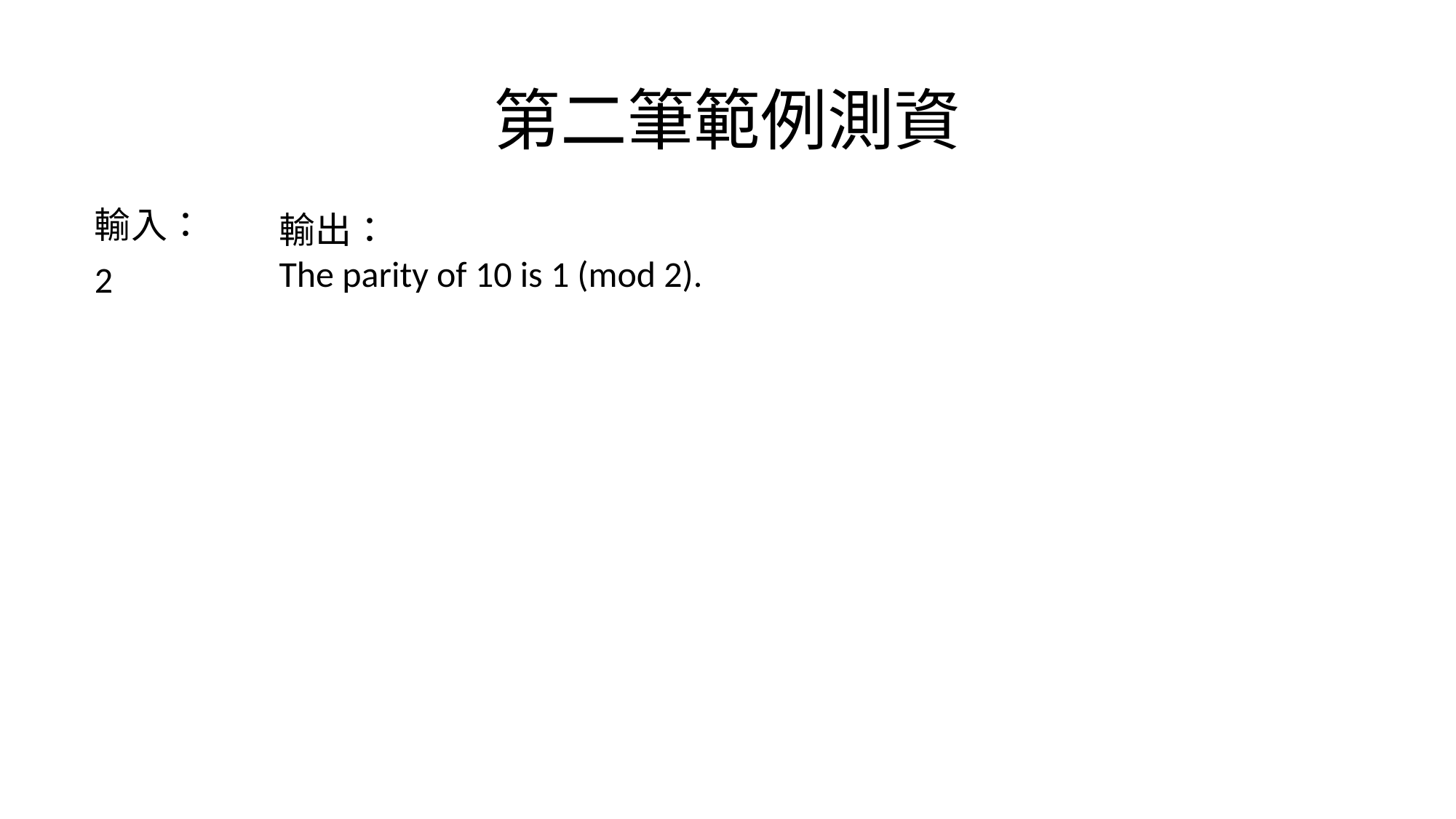

# 第二筆範例測資
輸入：
2

輸出：
The parity of 10 is 1 (mod 2).